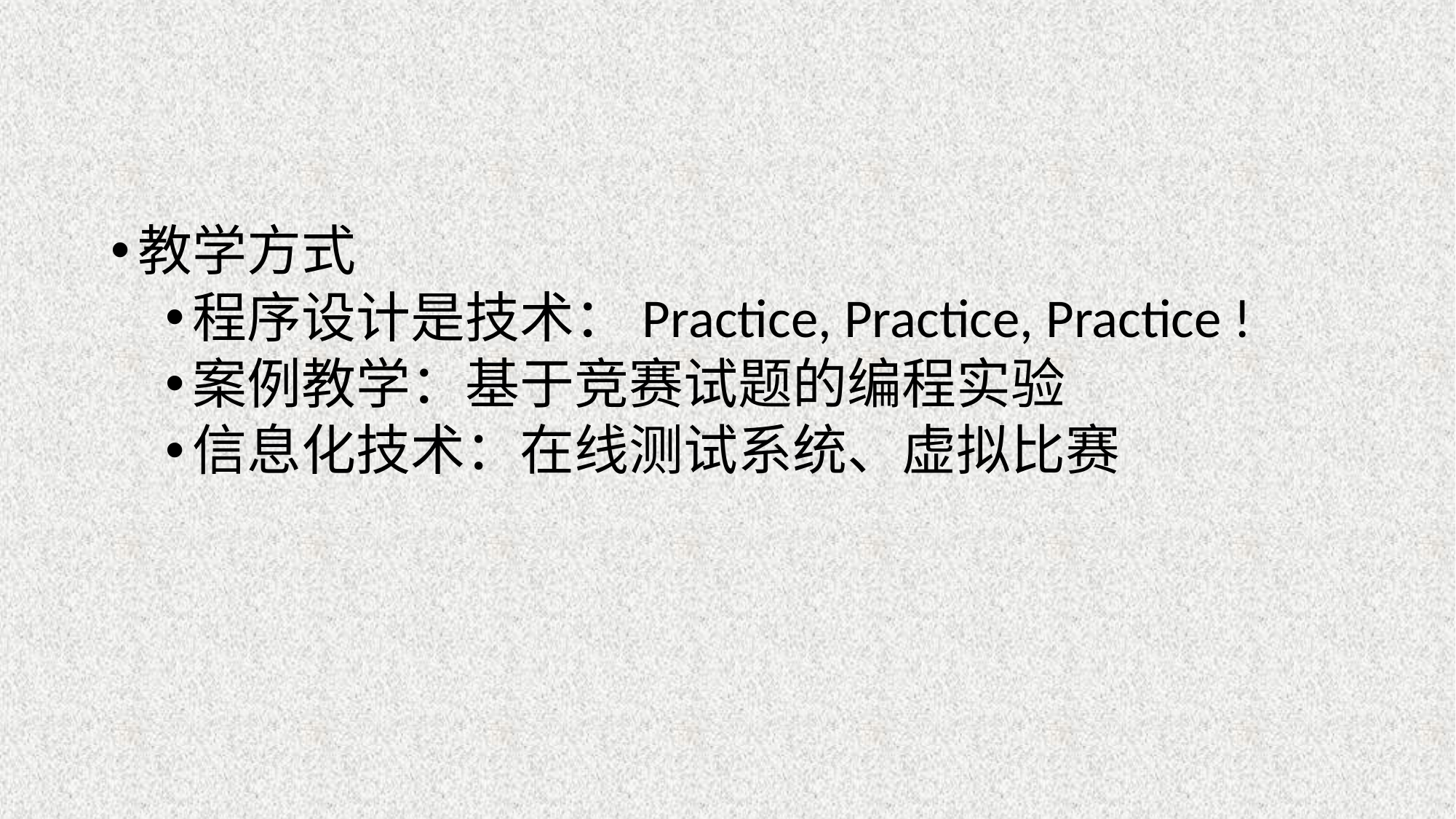

#
教学方式
程序设计是技术：Practice, Practice, Practice !
案例教学：基于竞赛试题的编程实验
信息化技术：在线测试系统、虚拟比赛